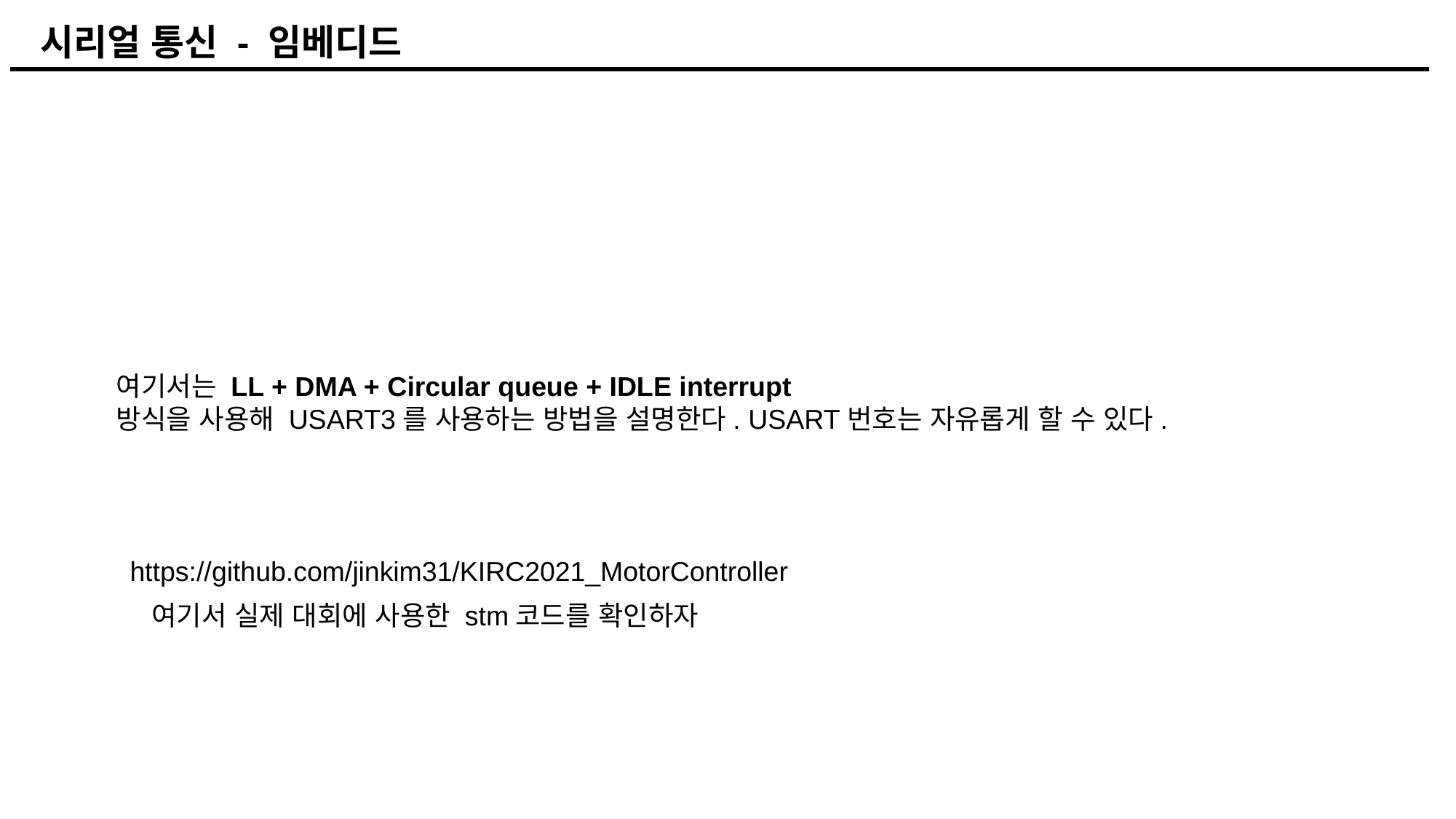

시리얼 통신 - 임베디드
여기서는 LL + DMA + Circular queue + IDLE interrupt
방식을 사용해 USART3를 사용하는 방법을 설명한다. USART번호는 자유롭게 할 수 있다.
https://github.com/jinkim31/KIRC2021_MotorController
여기서 실제 대회에 사용한 stm코드를 확인하자